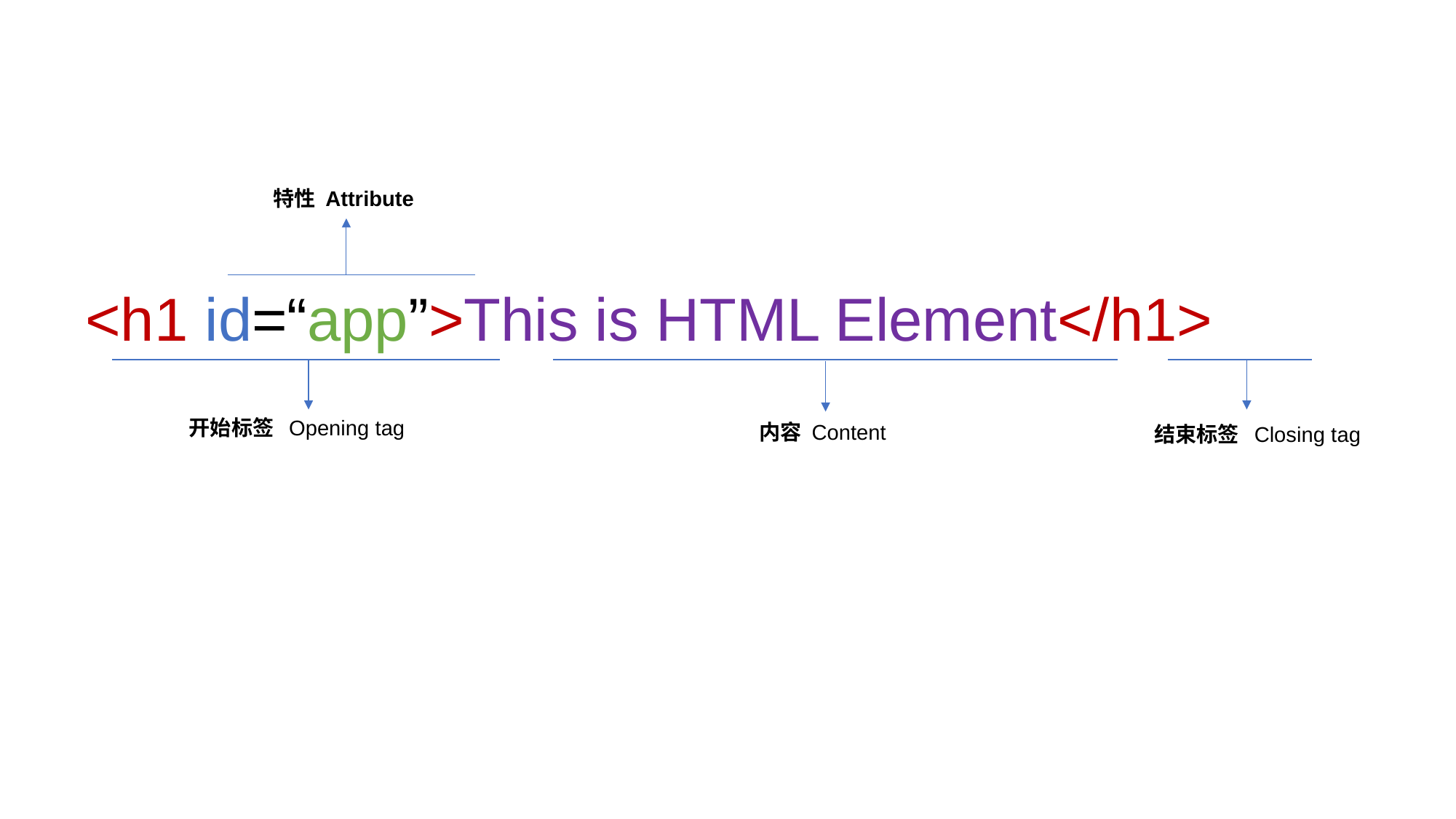

特性 Attribute
<h1 id=“app”>This is HTML Element</h1>
开始标签  Opening tag
内容 Content
结束标签  Closing tag